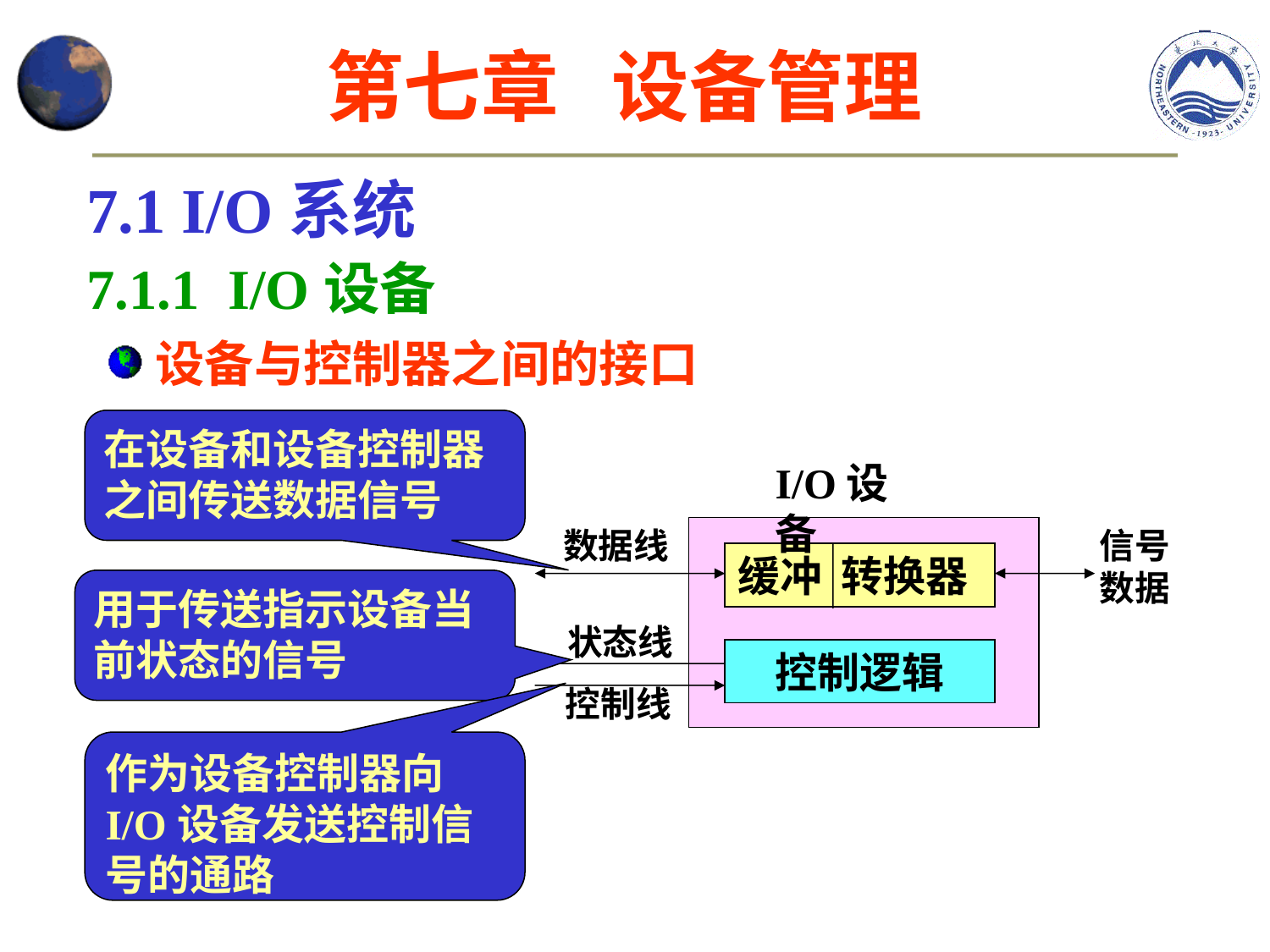

第七章   设备管理
7.1 I/O系统
7.1.1  I/O设备
设备与控制器之间的接口
在设备和设备控制器之间传送数据信号
用于传送指示设备当前状态的信号
作为设备控制器向I/O设备发送控制信号的通路
I/O设备
数据线

信号
数据
缓冲  转换器

状态线
控制逻辑

控制线